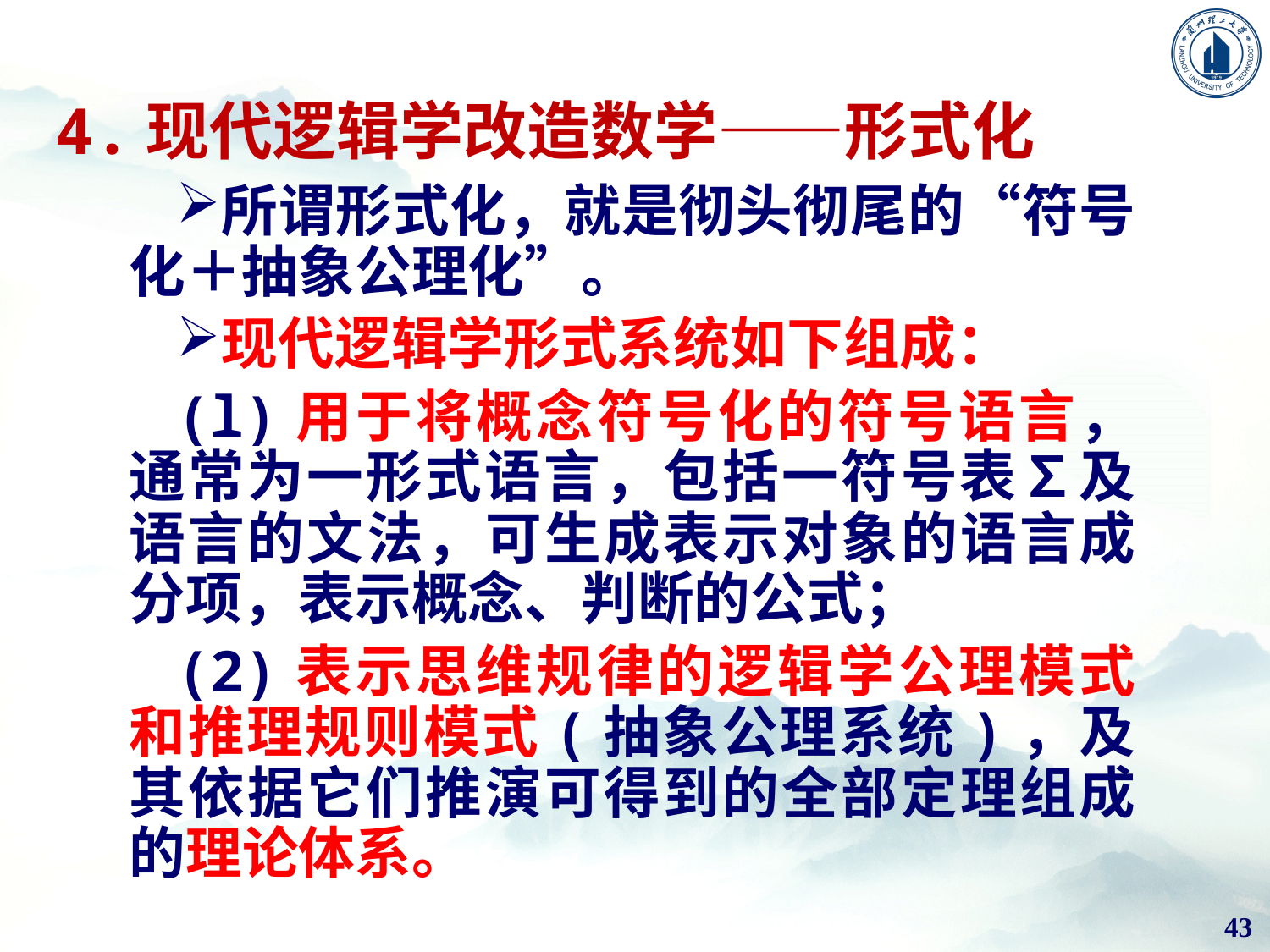

# 4.现代逻辑学改造数学——形式化
所谓形式化，就是彻头彻尾的“符号化＋抽象公理化”。
现代逻辑学形式系统如下组成：
(l)用于将概念符号化的符号语言，通常为一形式语言，包括一符号表∑及语言的文法，可生成表示对象的语言成分项，表示概念、判断的公式；
(2)表示思维规律的逻辑学公理模式和推理规则模式(抽象公理系统)，及其依据它们推演可得到的全部定理组成的理论体系。
43